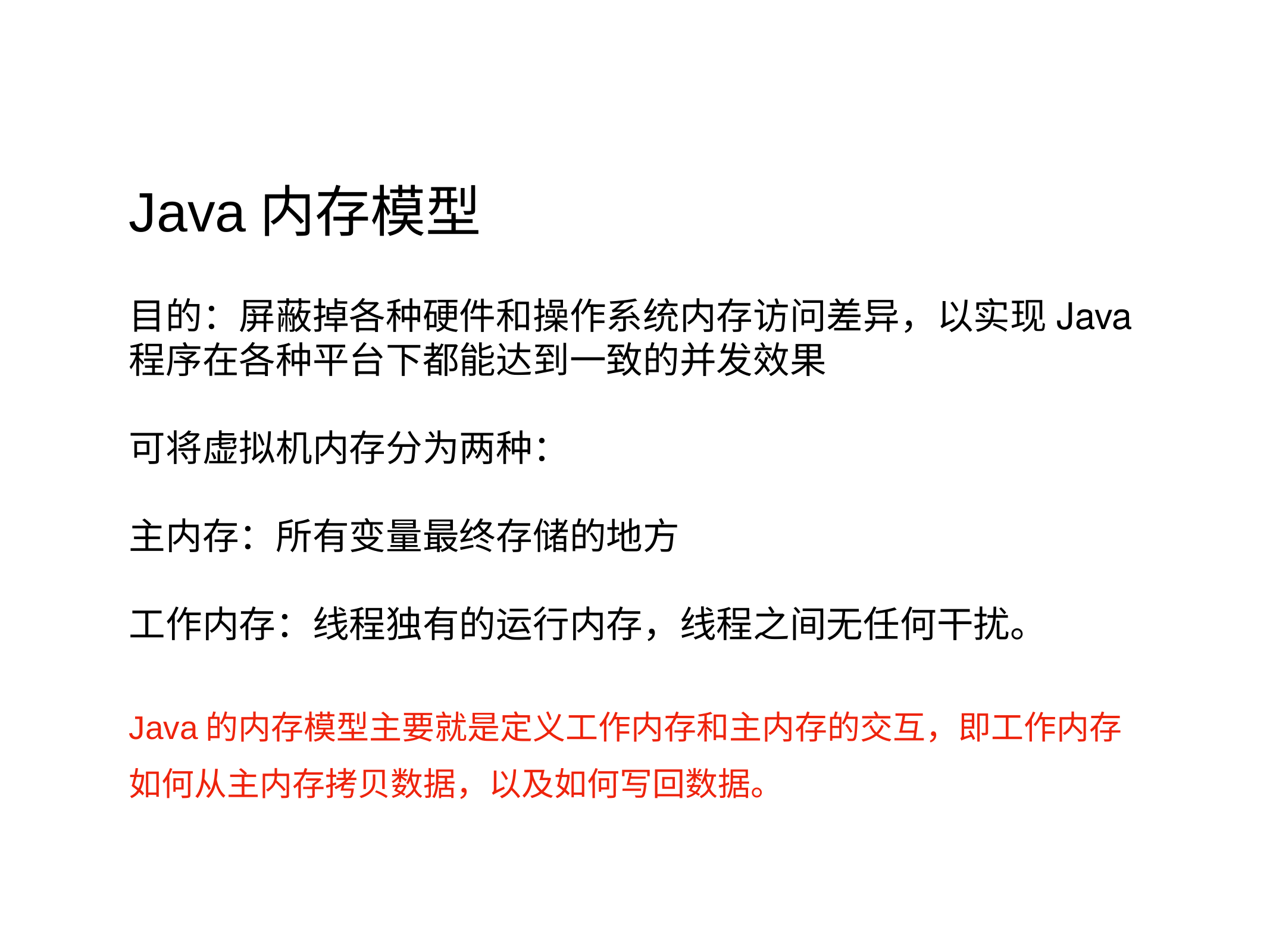

# Java内存模型
目的：屏蔽掉各种硬件和操作系统内存访问差异，以实现Java程序在各种平台下都能达到一致的并发效果

可将虚拟机内存分为两种：

主内存：所有变量最终存储的地方

工作内存：线程独有的运行内存，线程之间无任何干扰。

Java的内存模型主要就是定义工作内存和主内存的交互，即工作内存如何从主内存拷贝数据，以及如何写回数据。